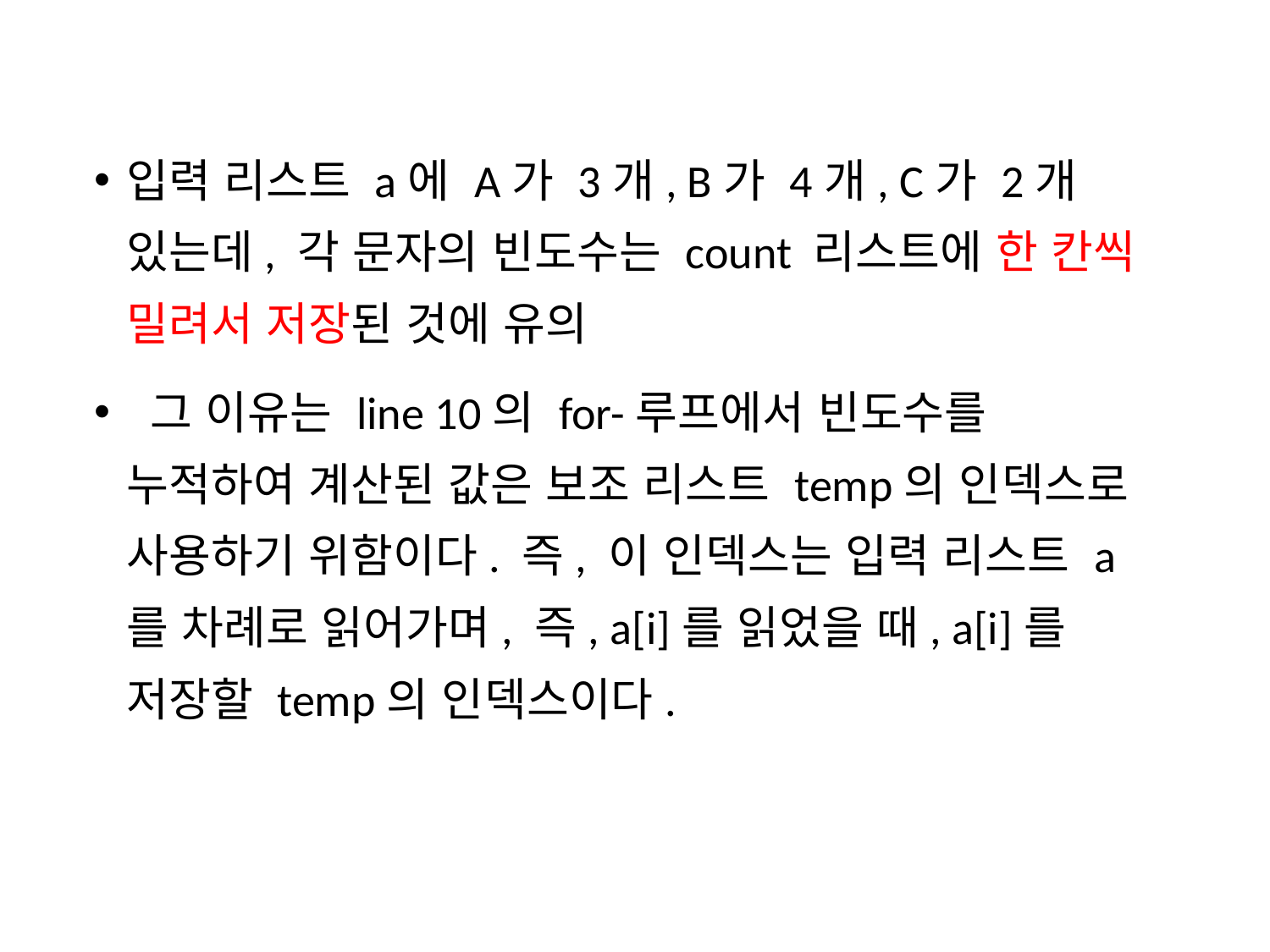

입력 리스트 a에 A가 3개, B가 4개, C가 2개 있는데, 각 문자의 빈도수는 count 리스트에 한 칸씩 밀려서 저장된 것에 유의
 그 이유는 line 10의 for-루프에서 빈도수를 누적하여 계산된 값은 보조 리스트 temp의 인덱스로 사용하기 위함이다. 즉, 이 인덱스는 입력 리스트 a를 차례로 읽어가며, 즉, a[i]를 읽었을 때, a[i]를 저장할 temp의 인덱스이다.